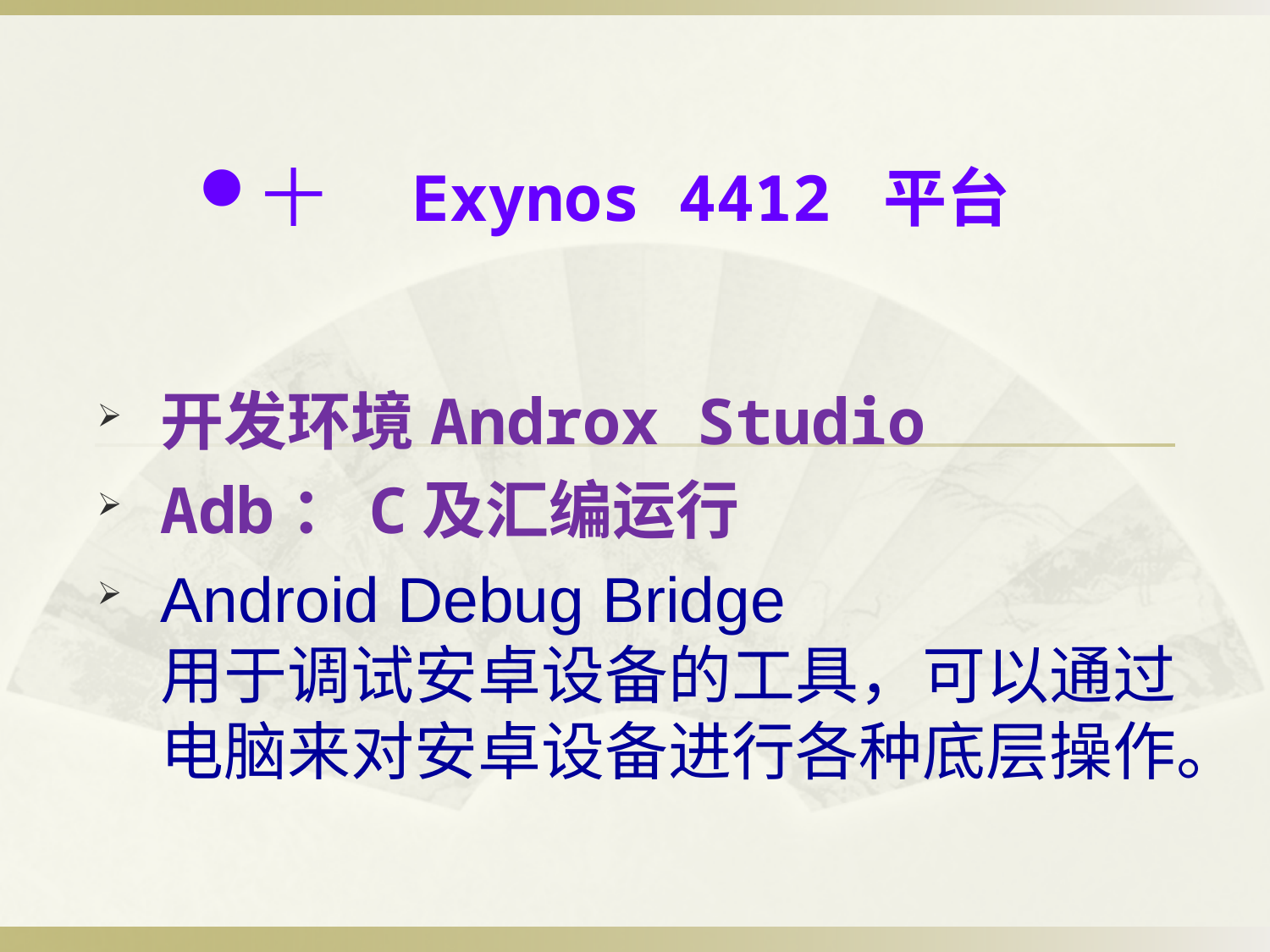

# 十     Exynos 4412 平台

开发环境Androx Studio
Adb：C及汇编运行
Android Debug Bridge
用于调试安卓设备的工具，可以通过电脑来对安卓设备进行各种底层操作。